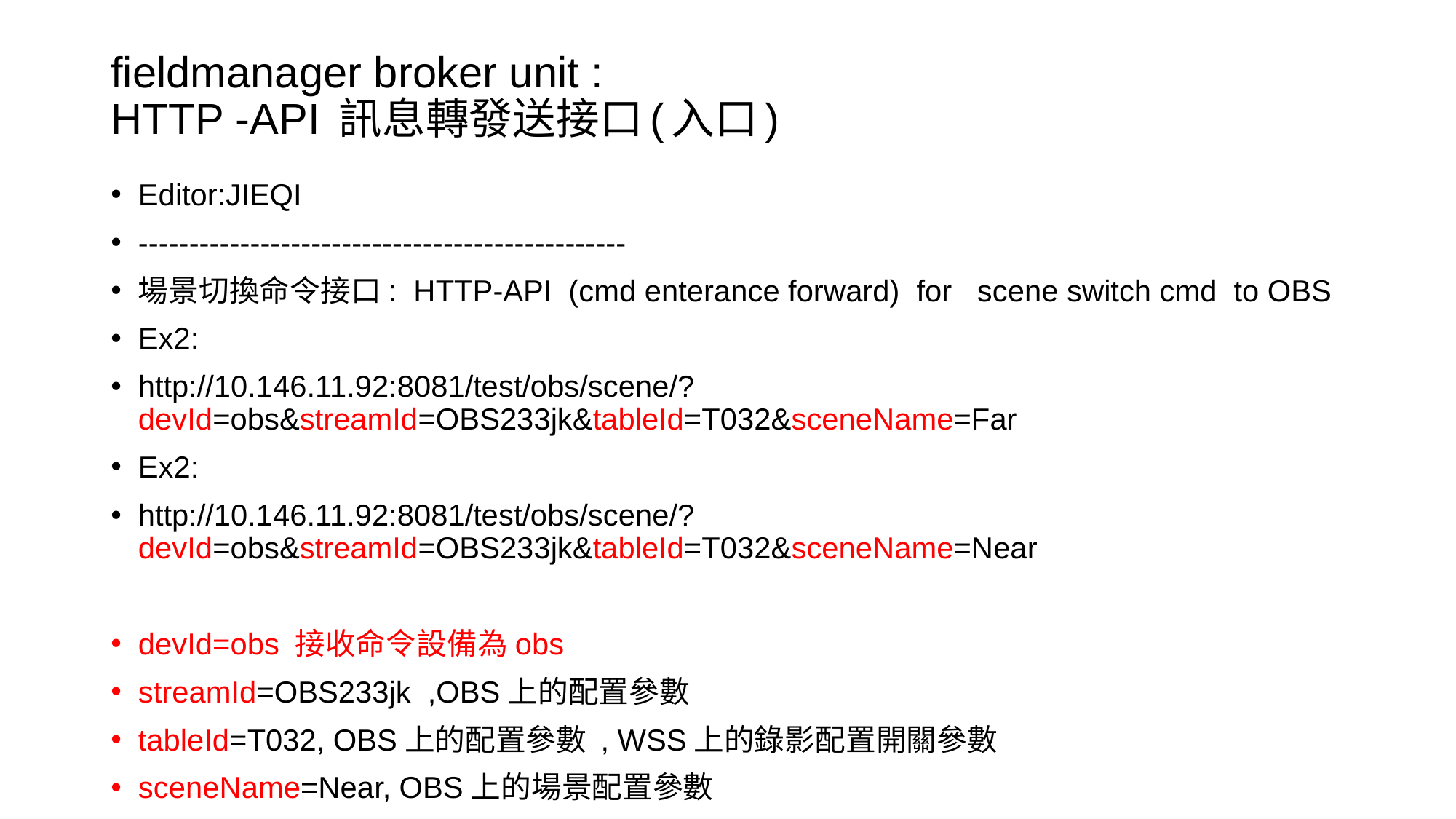

# fieldmanager broker unit : HTTP -API 訊息轉發送接口(入口)
Editor:JIEQI
------------------------------------------------
場景切換命令接口:  HTTP-API  (cmd enterance forward)  for   scene switch cmd  to OBS
Ex2:
http://10.146.11.92:8081/test/obs/scene/?devId=obs&streamId=OBS233jk&tableId=T032&sceneName=Far
Ex2:
http://10.146.11.92:8081/test/obs/scene/?devId=obs&streamId=OBS233jk&tableId=T032&sceneName=Near

devId=obs 接收命令設備為obs
streamId=OBS233jk  ,OBS上的配置參數
tableId=T032, OBS上的配置參數 , WSS上的錄影配置開關參數
sceneName=Near, OBS上的場景配置參數